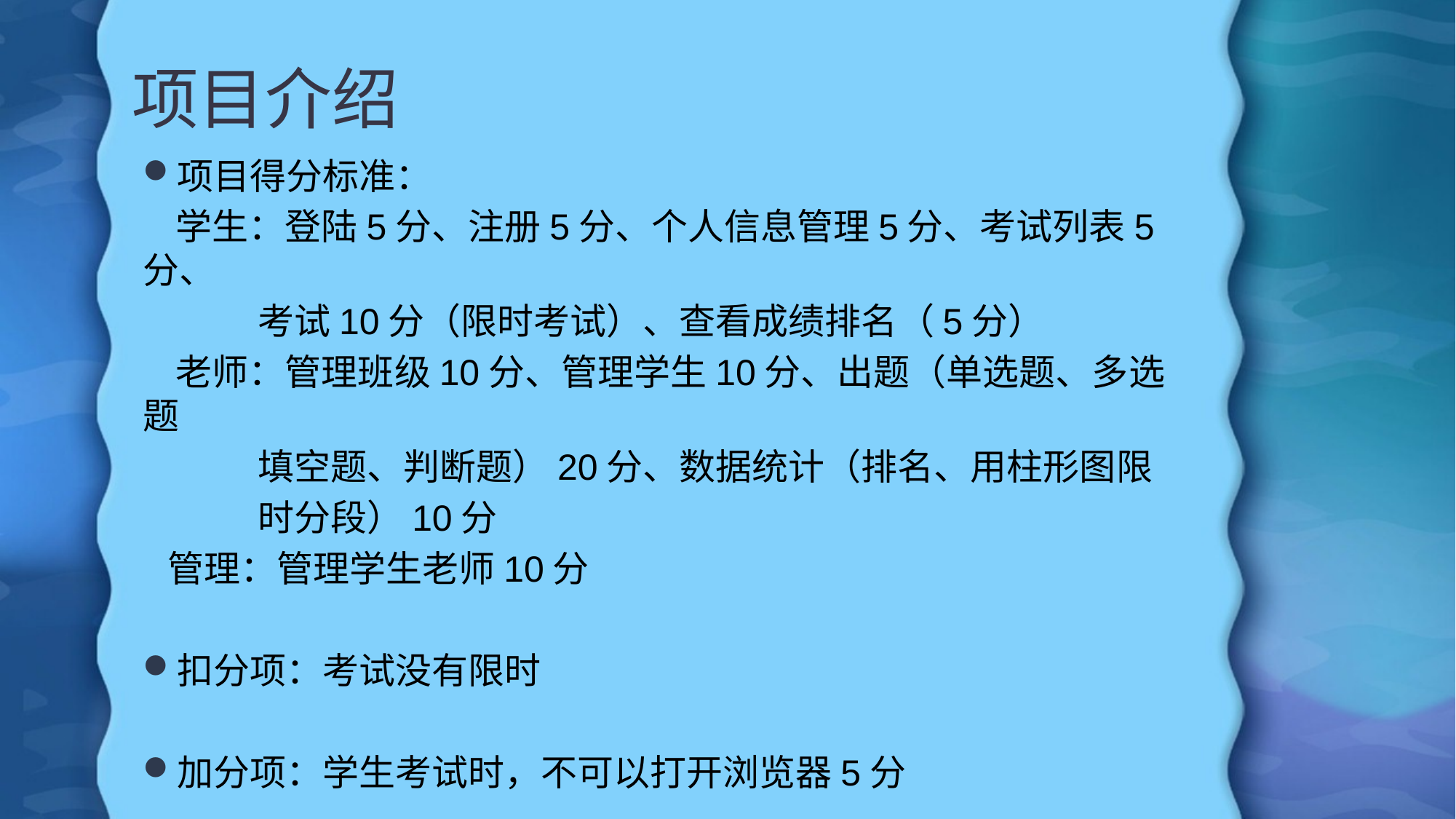

# 项目介绍
项目得分标准：
   学生：登陆5分、注册5分、个人信息管理5分、考试列表5分、
             考试10分（限时考试）、查看成绩排名（5分）
   老师：管理班级10分、管理学生10分、出题（单选题、多选题
             填空题、判断题）20分、数据统计（排名、用柱形图限
             时分段）10分
  管理：管理学生老师10分

扣分项：考试没有限时

加分项：学生考试时，不可以打开浏览器5分